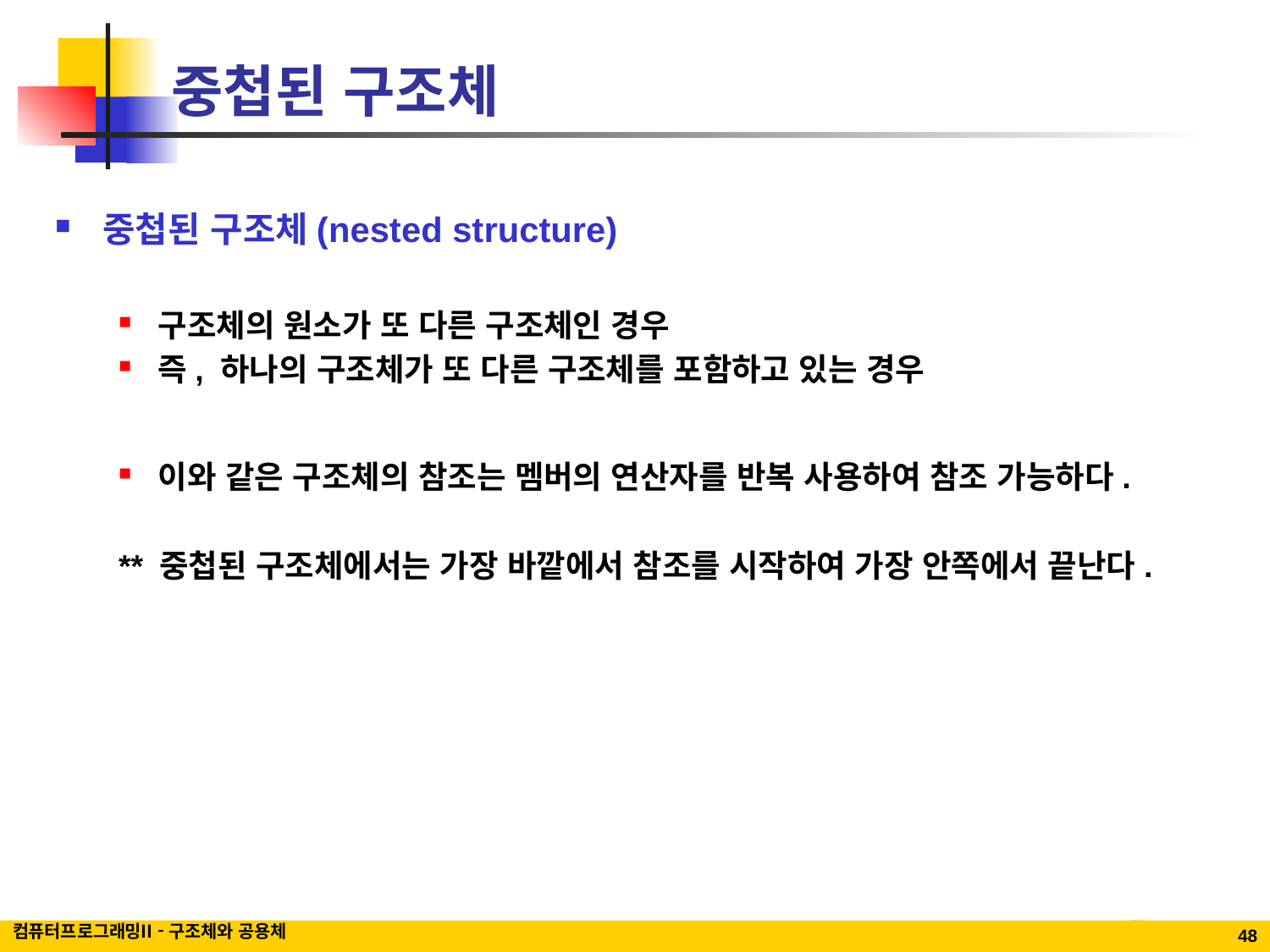

# 중첩된 구조체
중첩된 구조체(nested structure)

구조체의 원소가 또 다른 구조체인 경우
즉, 하나의 구조체가 또 다른 구조체를 포함하고 있는 경우

이와 같은 구조체의 참조는 멤버의 연산자를 반복 사용하여 참조 가능하다.

** 중첩된 구조체에서는 가장 바깥에서 참조를 시작하여 가장 안쪽에서 끝난다.
컴퓨터프로그래밍II - 구조체와 공용체
48